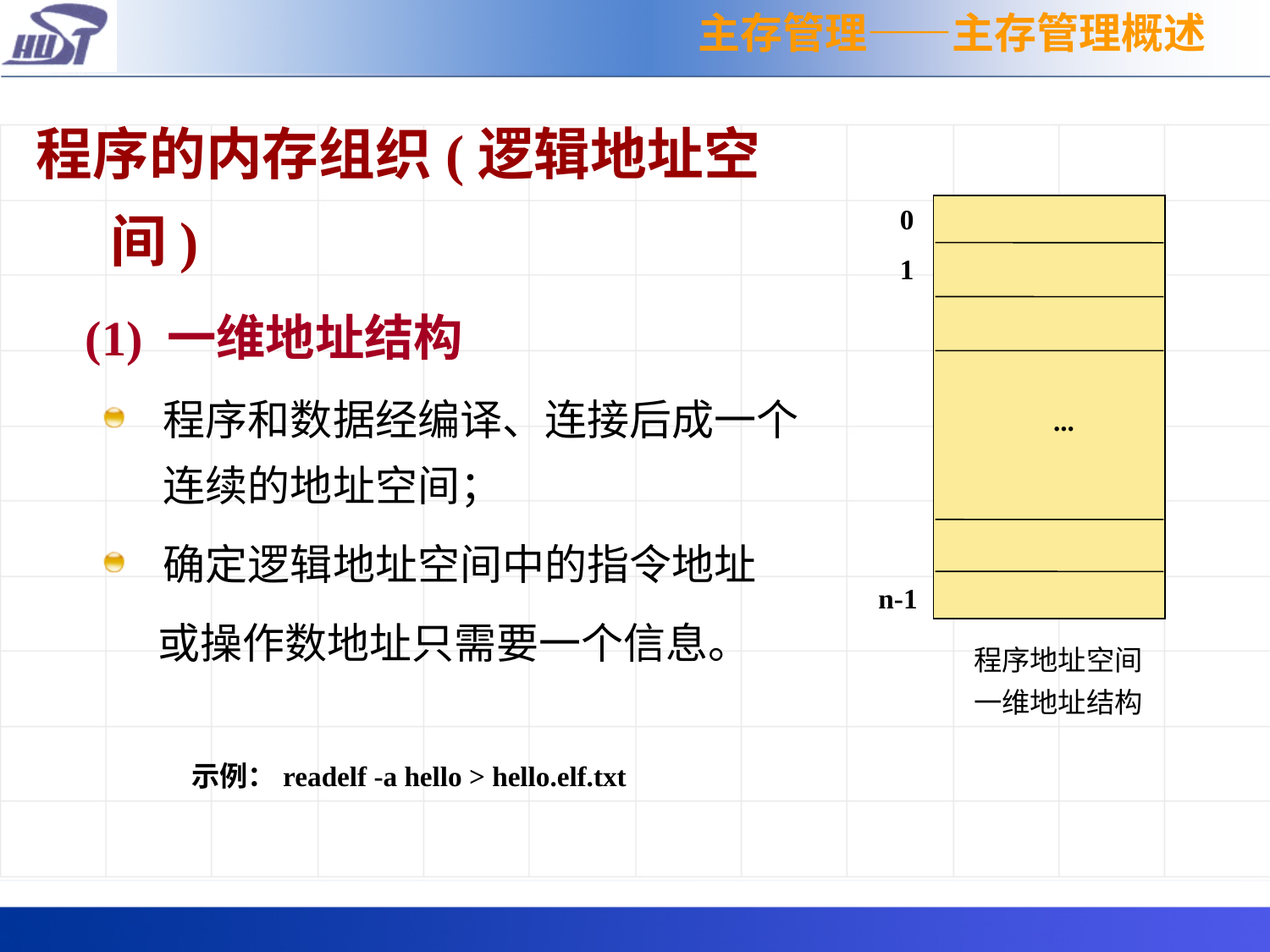

主存管理——主存管理概述
程序的内存组织(逻辑地址空间)
    (1) 一维地址结构
程序和数据经编译、连接后成一个连续的地址空间；
确定逻辑地址空间中的指令地址
     或操作数地址只需要一个信息。

0

1

...

 n-1
程序地址空间
一维地址结构
示例：readelf -a hello > hello.elf.txt